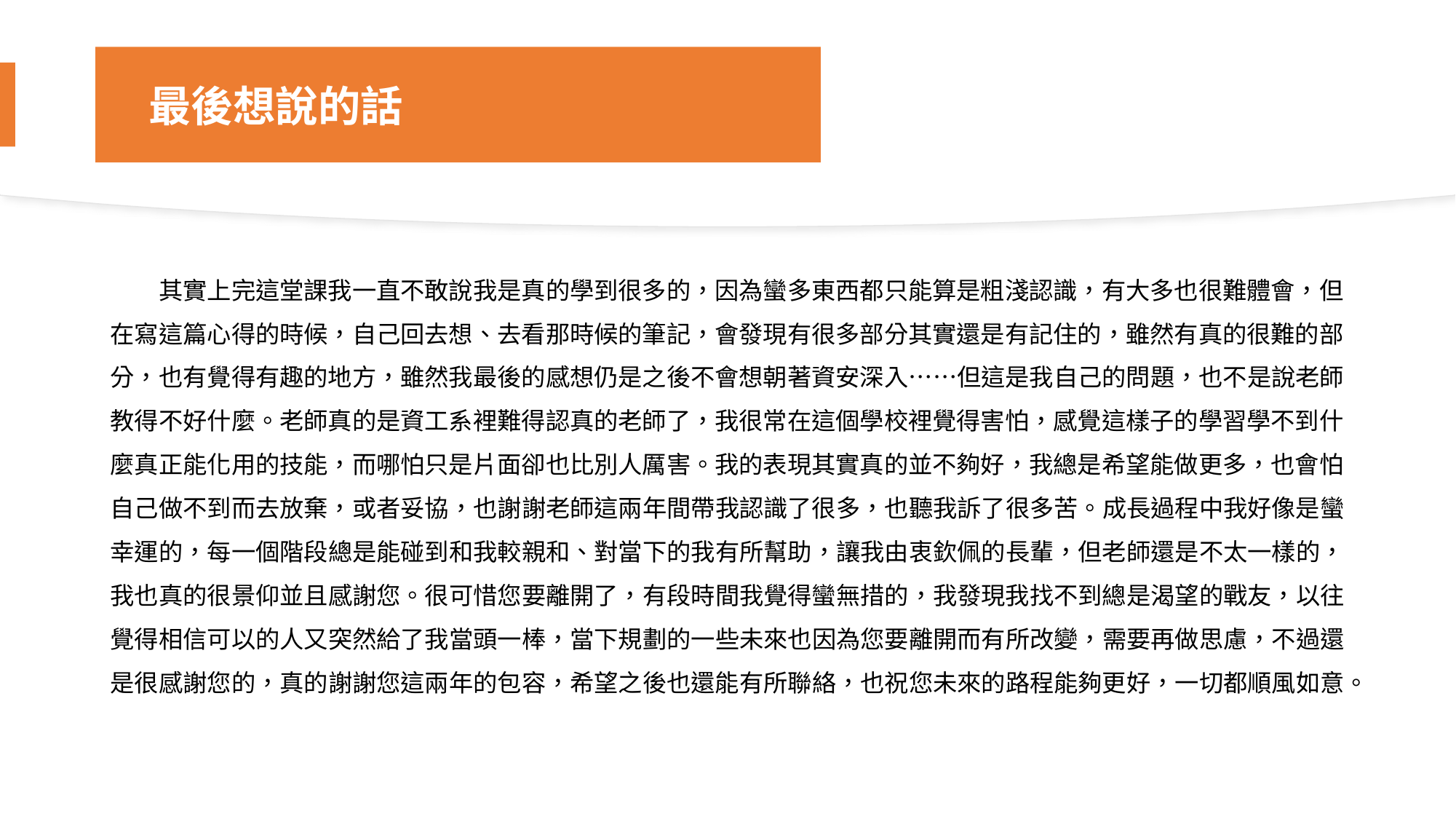

最後想說的話

　　其實上完這堂課我一直不敢說我是真的學到很多的，因為蠻多東西都只能算是粗淺認識，有大多也很難體會，但在寫這篇心得的時候，自己回去想、去看那時候的筆記，會發現有很多部分其實還是有記住的，雖然有真的很難的部分，也有覺得有趣的地方，雖然我最後的感想仍是之後不會想朝著資安深入……但這是我自己的問題，也不是說老師教得不好什麼。老師真的是資工系裡難得認真的老師了，我很常在這個學校裡覺得害怕，感覺這樣子的學習學不到什麼真正能化用的技能，而哪怕只是片面卻也比別人厲害。我的表現其實真的並不夠好，我總是希望能做更多，也會怕自己做不到而去放棄，或者妥協，也謝謝老師這兩年間帶我認識了很多，也聽我訴了很多苦。成長過程中我好像是蠻幸運的，每一個階段總是能碰到和我較親和、對當下的我有所幫助，讓我由衷欽佩的長輩，但老師還是不太一樣的，我也真的很景仰並且感謝您。很可惜您要離開了，有段時間我覺得蠻無措的，我發現我找不到總是渴望的戰友，以往覺得相信可以的人又突然給了我當頭一棒，當下規劃的一些未來也因為您要離開而有所改變，需要再做思慮，不過還是很感謝您的，真的謝謝您這兩年的包容，希望之後也還能有所聯絡，也祝您未來的路程能夠更好，一切都順風如意。